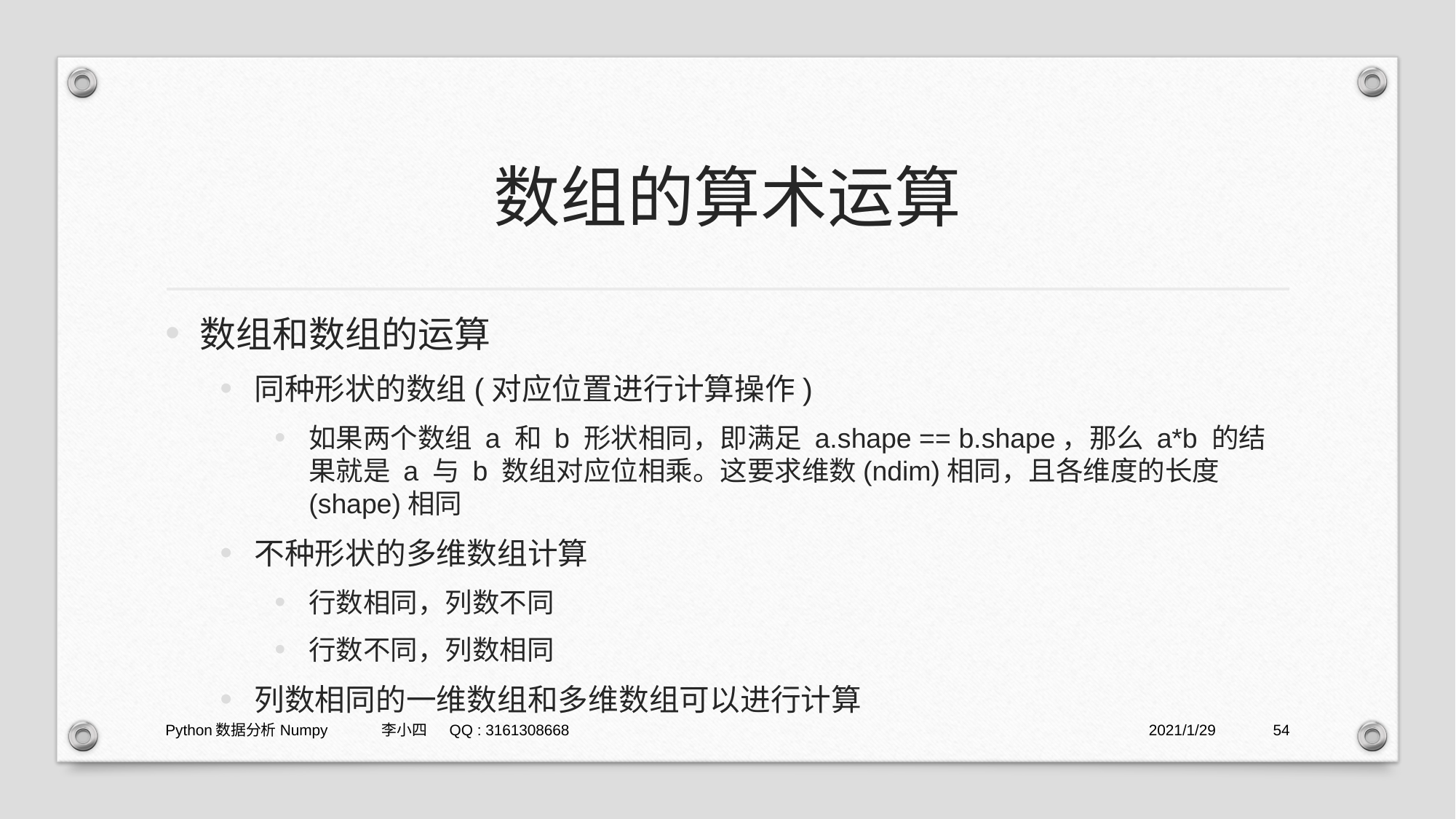

# 数组的算术运算
数组和数组的运算
同种形状的数组(对应位置进行计算操作)
如果两个数组 a 和 b 形状相同，即满足 a.shape == b.shape，那么 a*b 的结果就是 a 与 b 数组对应位相乘。这要求维数(ndim)相同，且各维度的长度(shape)相同
不种形状的多维数组计算
行数相同，列数不同
行数不同，列数相同
列数相同的一维数组和多维数组可以进行计算
Python数据分析Numpy            李小四    QQ : 3161308668
2021/1/29
54